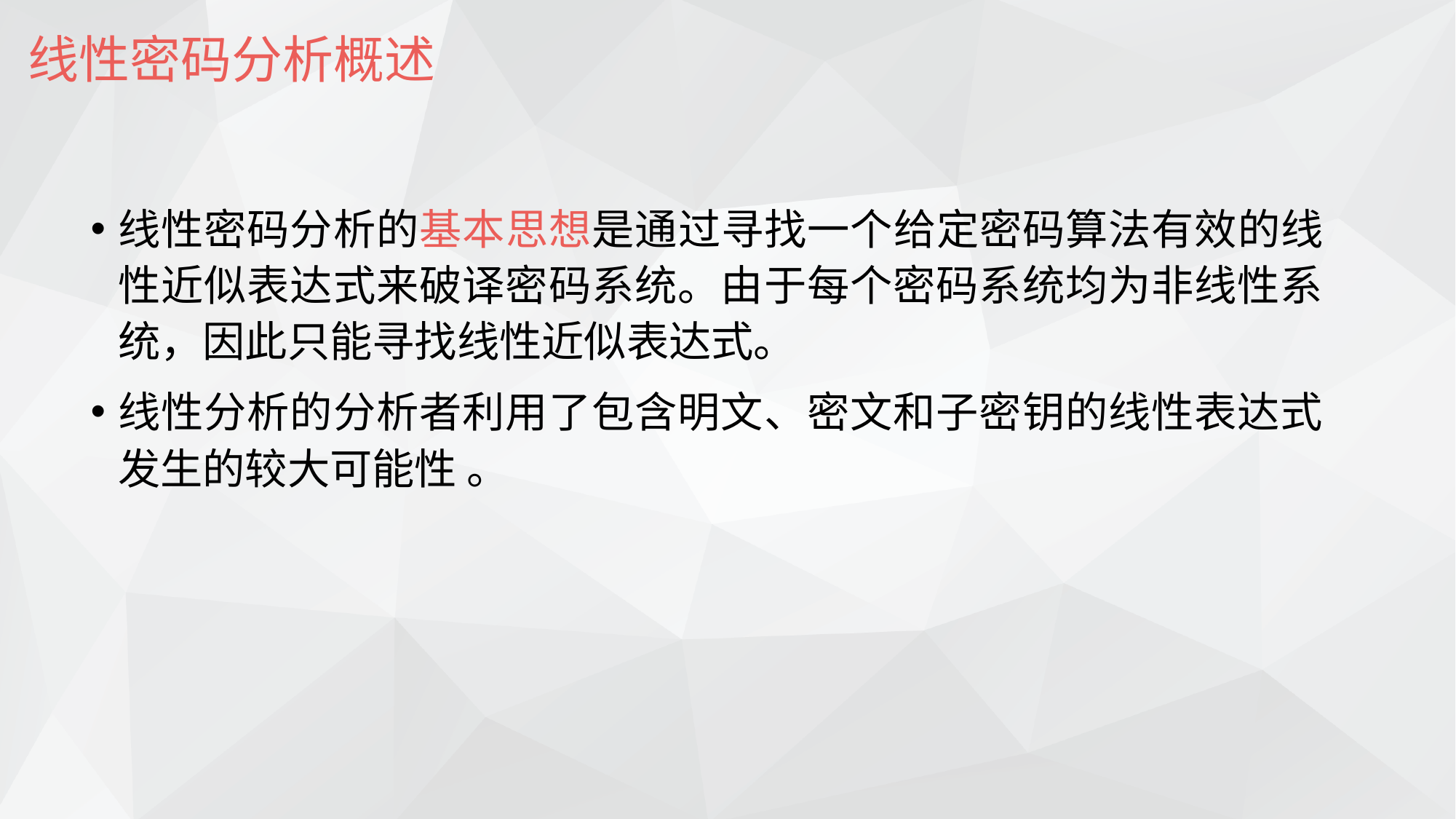

# 线性密码分析概述
线性密码分析的基本思想是通过寻找一个给定密码算法有效的线性近似表达式来破译密码系统。由于每个密码系统均为非线性系统，因此只能寻找线性近似表达式。
线性分析的分析者利用了包含明文、密文和子密钥的线性表达式发生的较大可能性 。